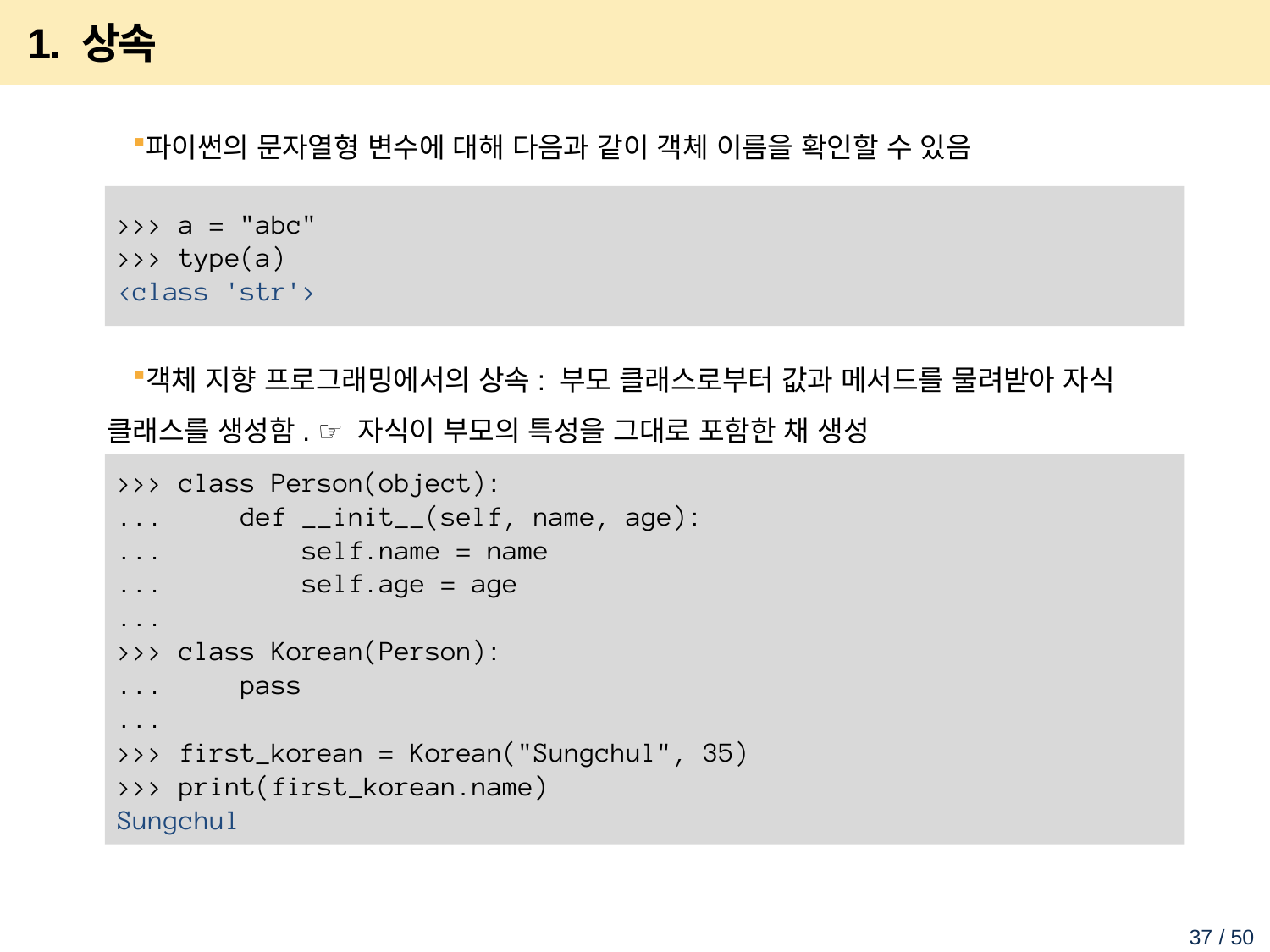

# 1. 상속
파이썬의 문자열형 변수에 대해 다음과 같이 객체 이름을 확인할 수 있음

객체 지향 프로그래밍에서의 상속: 부모 클래스로부터 값과 메서드를 물려받아 자식 클래스를 생성함. ☞ 자식이 부모의 특성을 그대로 포함한 채 생성

>>> a = "abc"
>>> type(a)
<class 'str'>
>>> class Person(object):
...     def __init__(self, name, age):
...         self.name = name
...         self.age = age
...
>>> class Korean(Person):
...     pass
...
>>> first_korean = Korean("Sungchul", 35)
>>> print(first_korean.name)
Sungchul